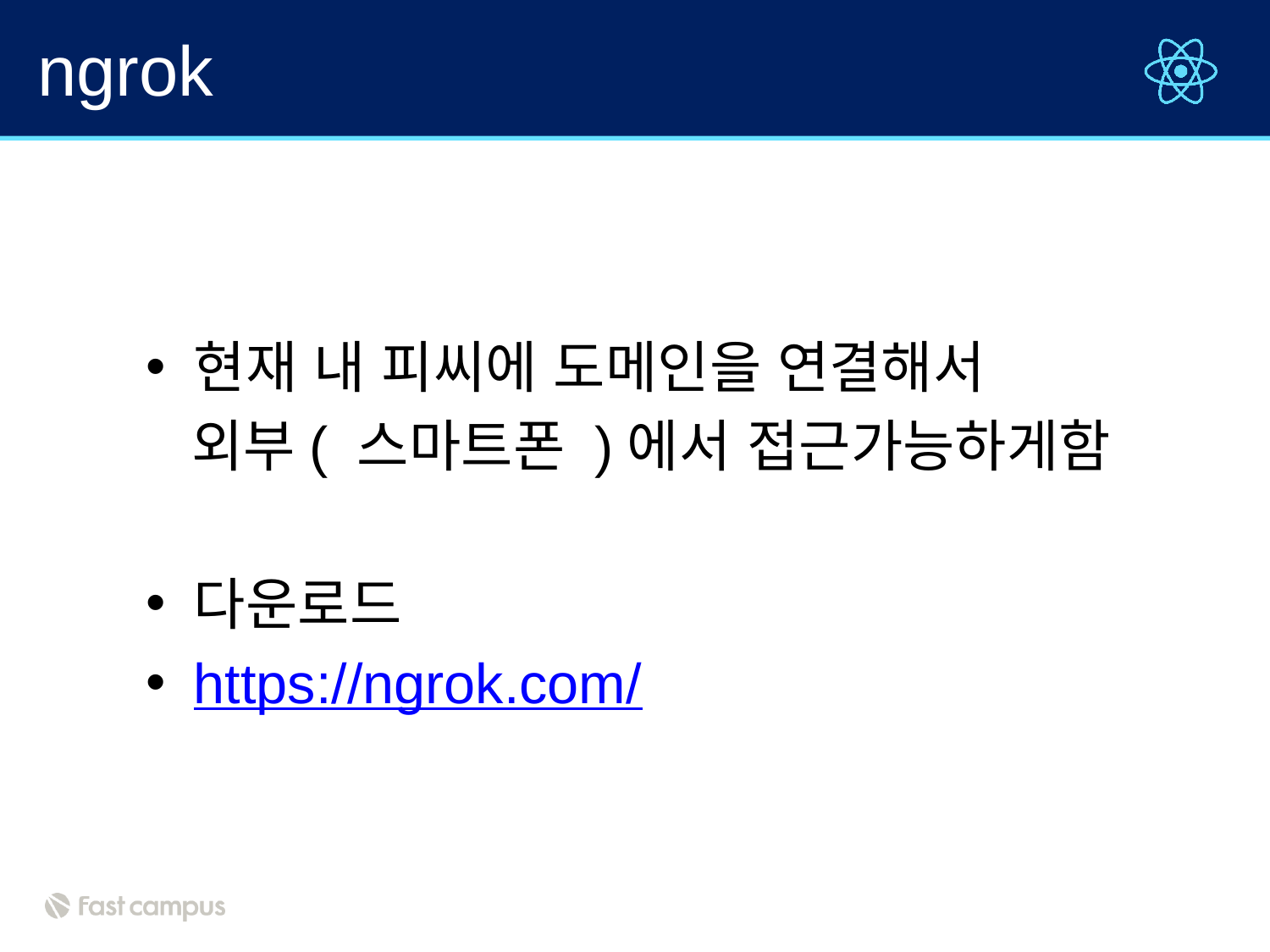

# ngrok

현재 내 피씨에 도메인을 연결해서
  외부( 스마트폰 )에서 접근가능하게함

다운로드
https://ngrok.com/